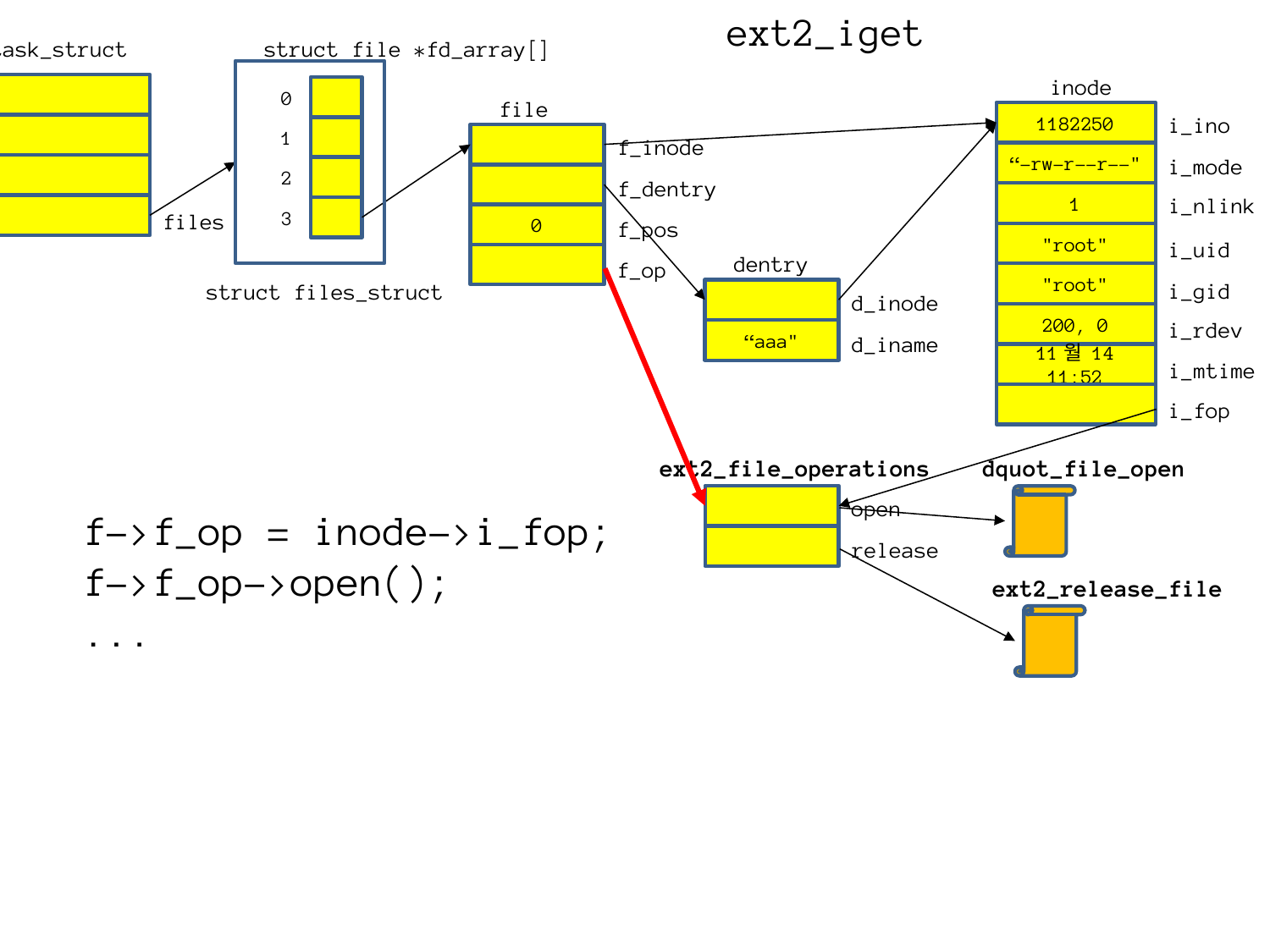

ext2_iget
task_struct
struct file *fd_array[]

inode

0

file
1182250
i_ino

1

f_inode
“-rw-r--r--"
i_mode

2

f_dentry
1
i_nlink

3

files
0
f_pos
"root"
i_uid
dentry

f_op
"root"
i_gid
struct files_struct

d_inode
200, 0
i_rdev
“aaa"
d_iname
11월 14 11:52
i_mtime

i_fop

f->f_op = inode->i_fop;
f->f_op->open();
...
ext2_file_operations
dquot_file_open

open

release
ext2_release_file